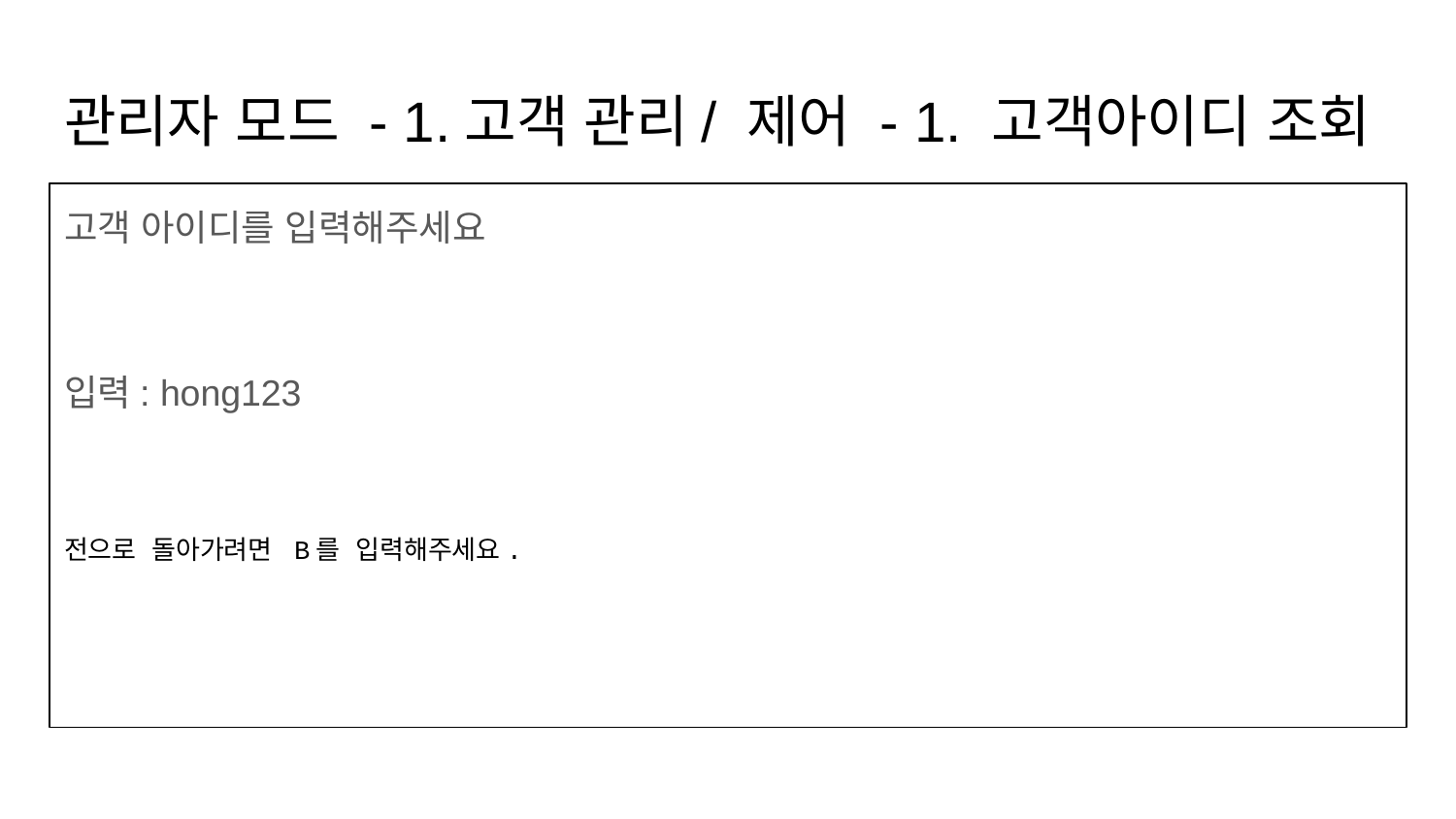

# 관리자 모드 - 1.고객 관리/ 제어 - 1. 고객아이디 조회
고객 아이디를 입력해주세요

입력: hong123

전으로 돌아가려면 B를 입력해주세요.